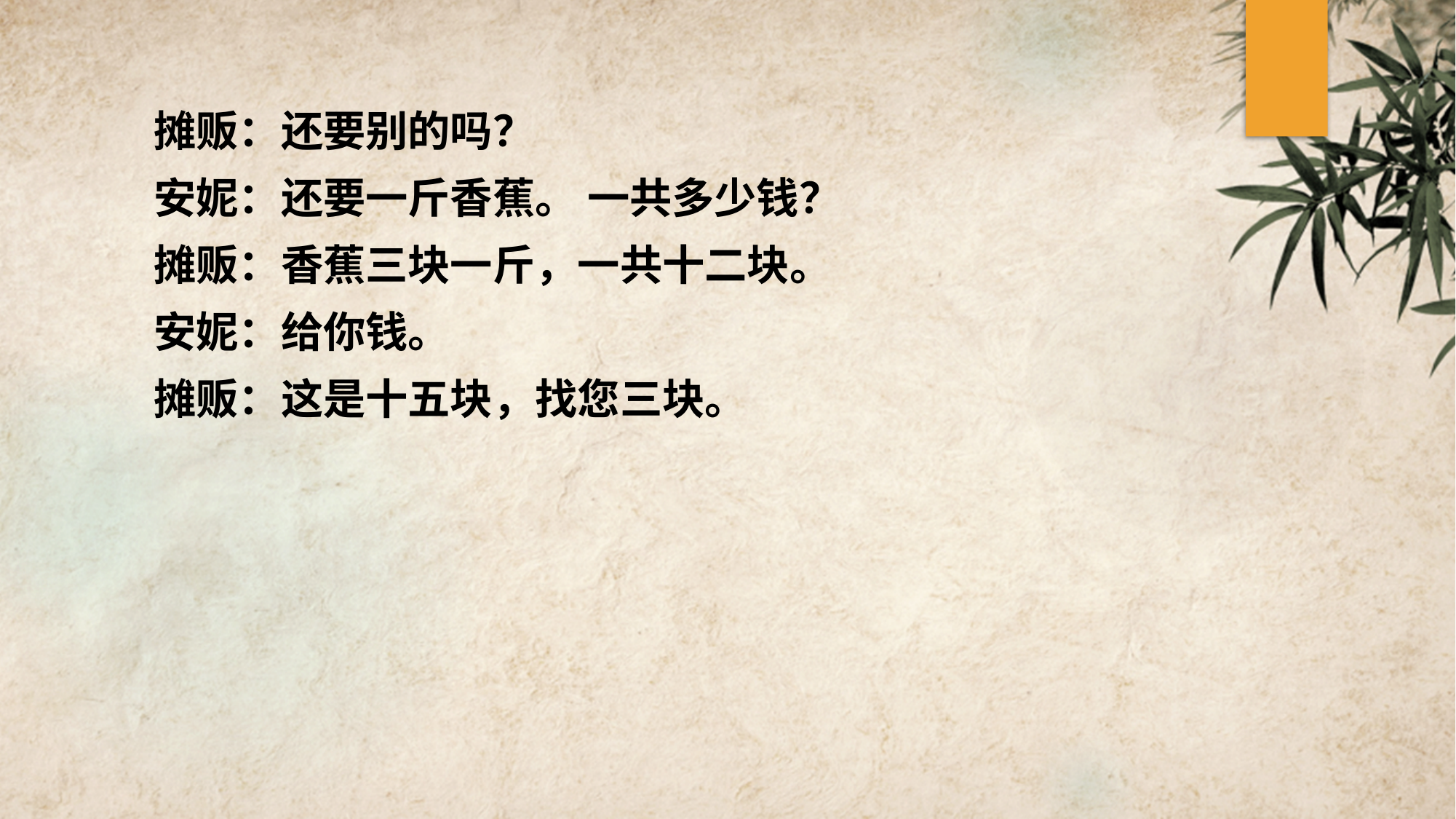

摊贩：还要别的吗？
安妮：还要一斤香蕉。 一共多少钱？
摊贩：香蕉三块一斤，一共十二块。
安妮：给你钱。
摊贩：这是十五块，找您三块。